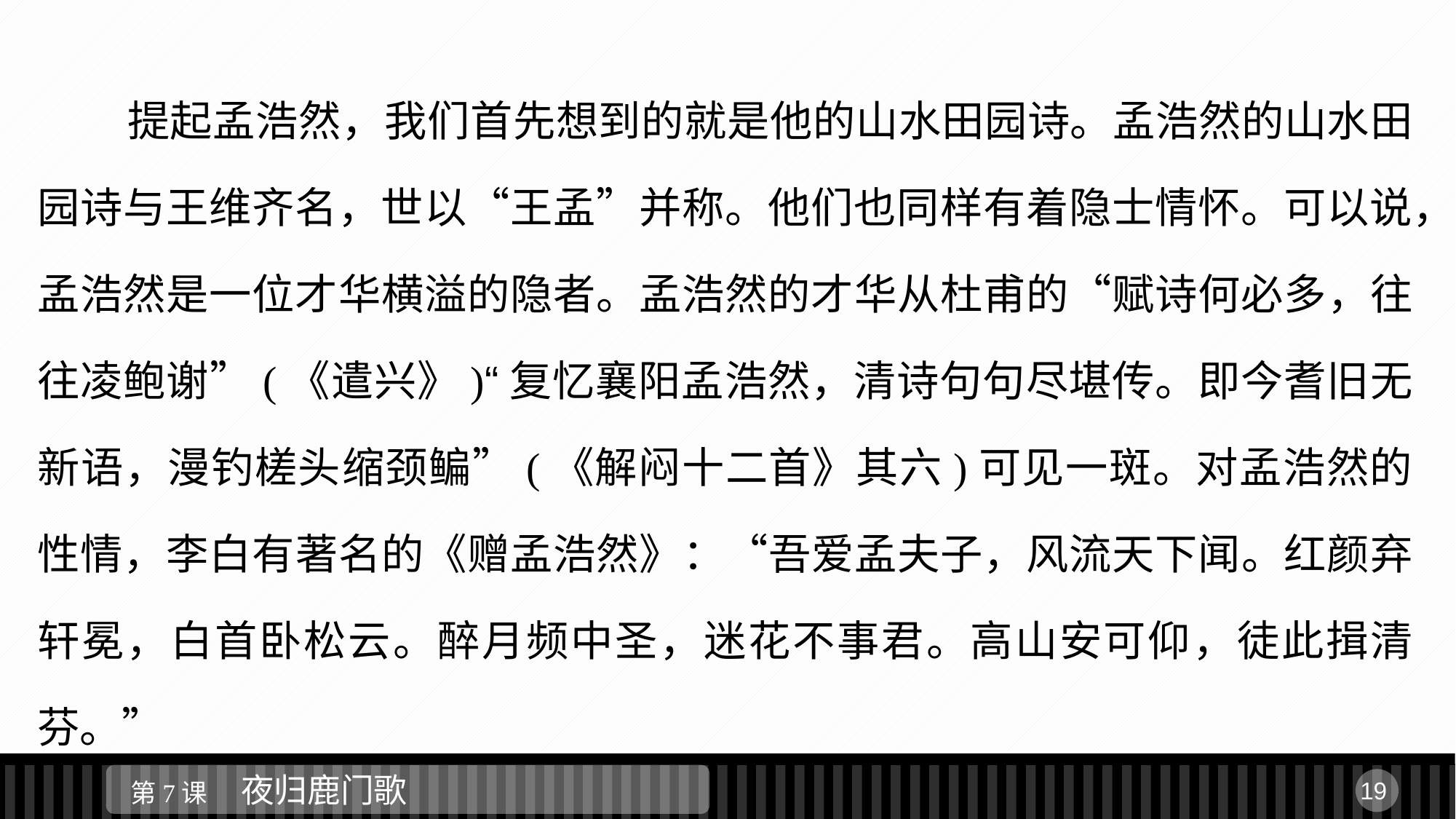

提起孟浩然，我们首先想到的就是他的山水田园诗。孟浩然的山水田园诗与王维齐名，世以“王孟”并称。他们也同样有着隐士情怀。可以说，孟浩然是一位才华横溢的隐者。孟浩然的才华从杜甫的“赋诗何必多，往往凌鲍谢”(《遣兴》)“复忆襄阳孟浩然，清诗句句尽堪传。即今耆旧无新语，漫钓槎头缩颈鳊”(《解闷十二首》其六)可见一斑。对孟浩然的性情，李白有著名的《赠孟浩然》：“吾爱孟夫子，风流天下闻。红颜弃轩冕，白首卧松云。醉月频中圣，迷花不事君。高山安可仰，徒此揖清芬。”